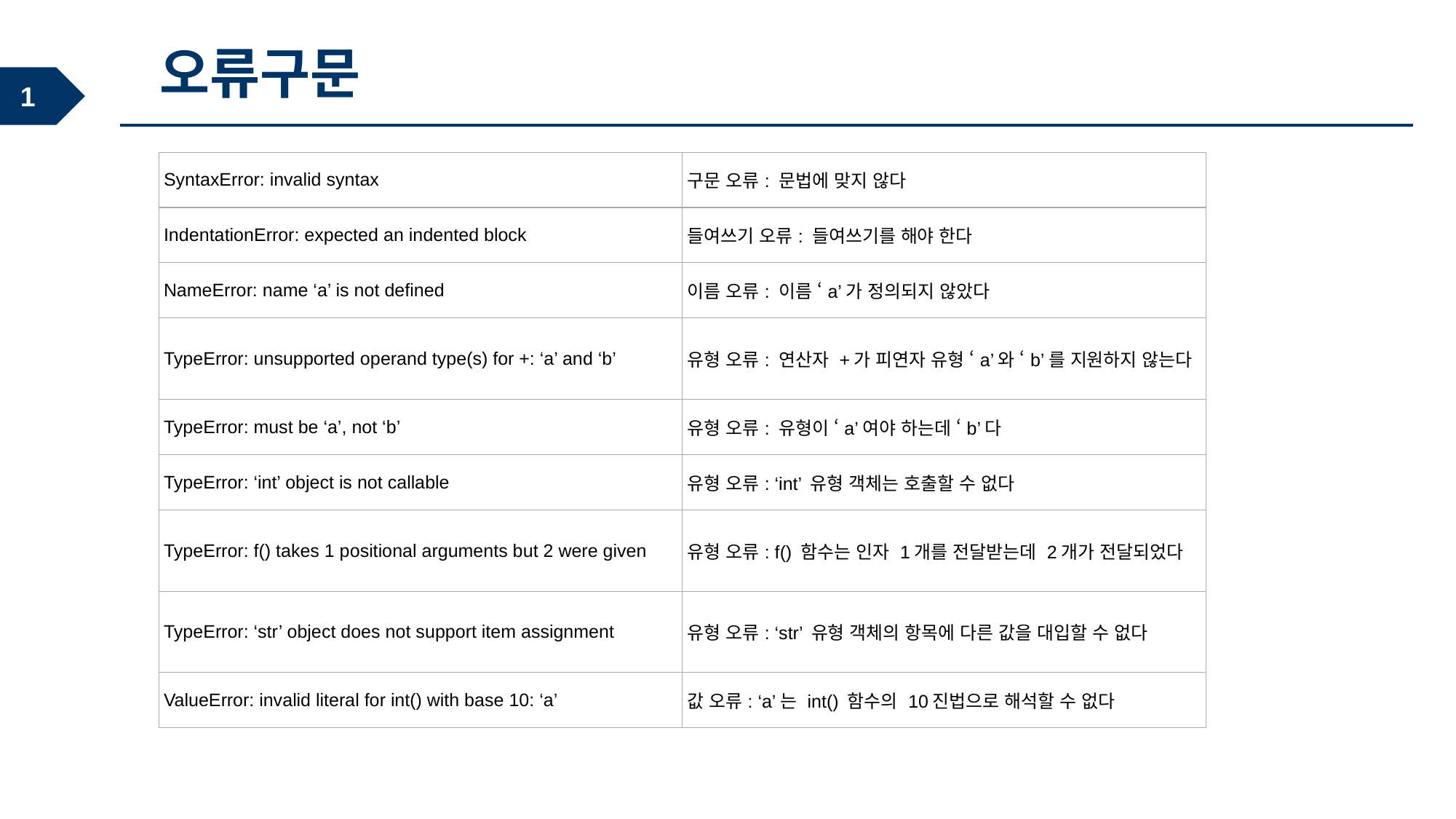

오류구문
| SyntaxError: invalid syntax | 구문 오류: 문법에 맞지 않다 |
| --- | --- |
| IndentationError: expected an indented block | 들여쓰기 오류: 들여쓰기를 해야 한다 |
| NameError: name ‘a’ is not defined | 이름 오류: 이름 ‘a’가 정의되지 않았다 |
| TypeError: unsupported operand type(s) for +: ‘a’ and ‘b’ | 유형 오류: 연산자 +가 피연자 유형 ‘a’와 ‘b’를 지원하지 않는다 |
| TypeError: must be ‘a’, not ‘b’ | 유형 오류: 유형이 ‘a’여야 하는데 ‘b’다 |
| TypeError: ‘int’ object is not callable | 유형 오류: ‘int’ 유형 객체는 호출할 수 없다 |
| TypeError: f() takes 1 positional arguments but 2 were given | 유형 오류: f() 함수는 인자 1개를 전달받는데 2개가 전달되었다 |
| TypeError: ‘str’ object does not support item assignment | 유형 오류: ‘str’ 유형 객체의 항목에 다른 값을 대입할 수 없다 |
| ValueError: invalid literal for int() with base 10: ‘a’ | 값 오류: ‘a’는 int() 함수의 10진법으로 해석할 수 없다 |